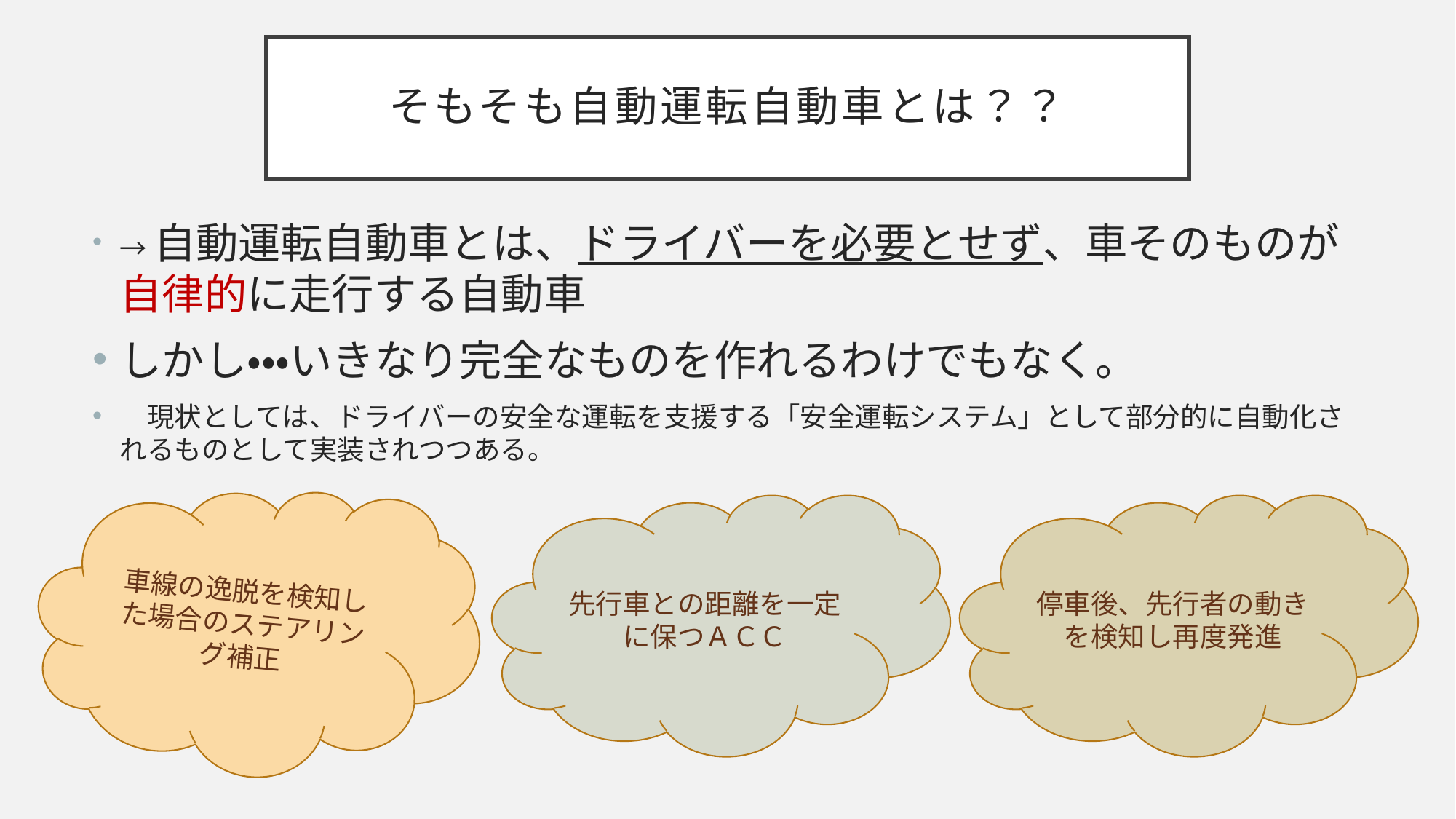

# そもそも自動運転自動車とは？？
→自動運転自動車とは、ドライバーを必要とせず、車そのものが自律的に走行する自動車
しかし・・・いきなり完全なものを作れるわけでもなく。
　現状としては、ドライバーの安全な運転を支援する「安全運転システム」として部分的に自動化されるものとして実装されつつある。

車線の逸脱を検知した場合のステアリング補正
先行車との距離を一定に保つＡＣＣ
停車後、先行者の動きを検知し再度発進